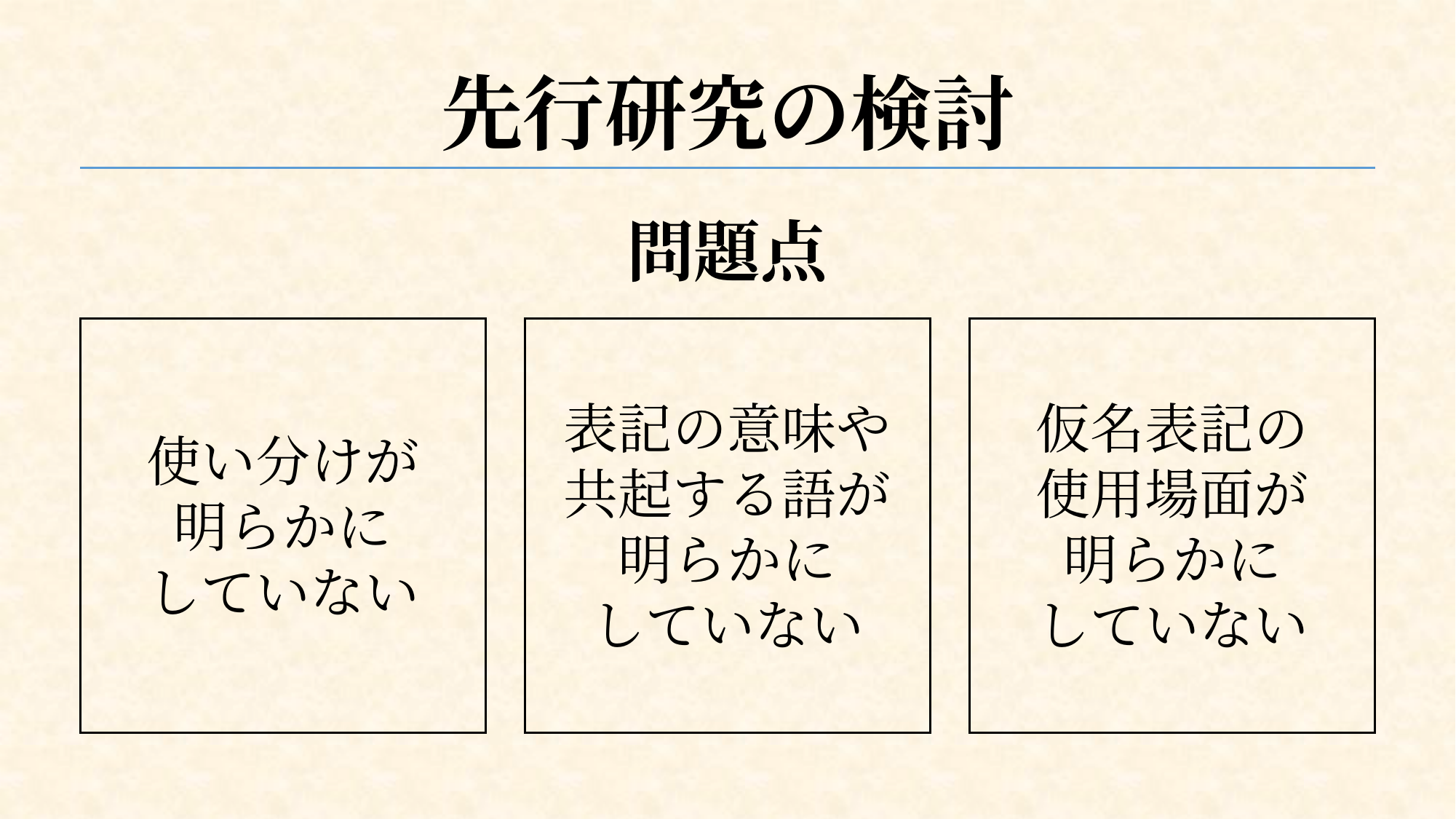

先行研究の検討
問題点
使い分けが
明らかに
していない
表記の意味や
共起する語が
明らかに
していない
仮名表記の
使用場面が
明らかに
していない